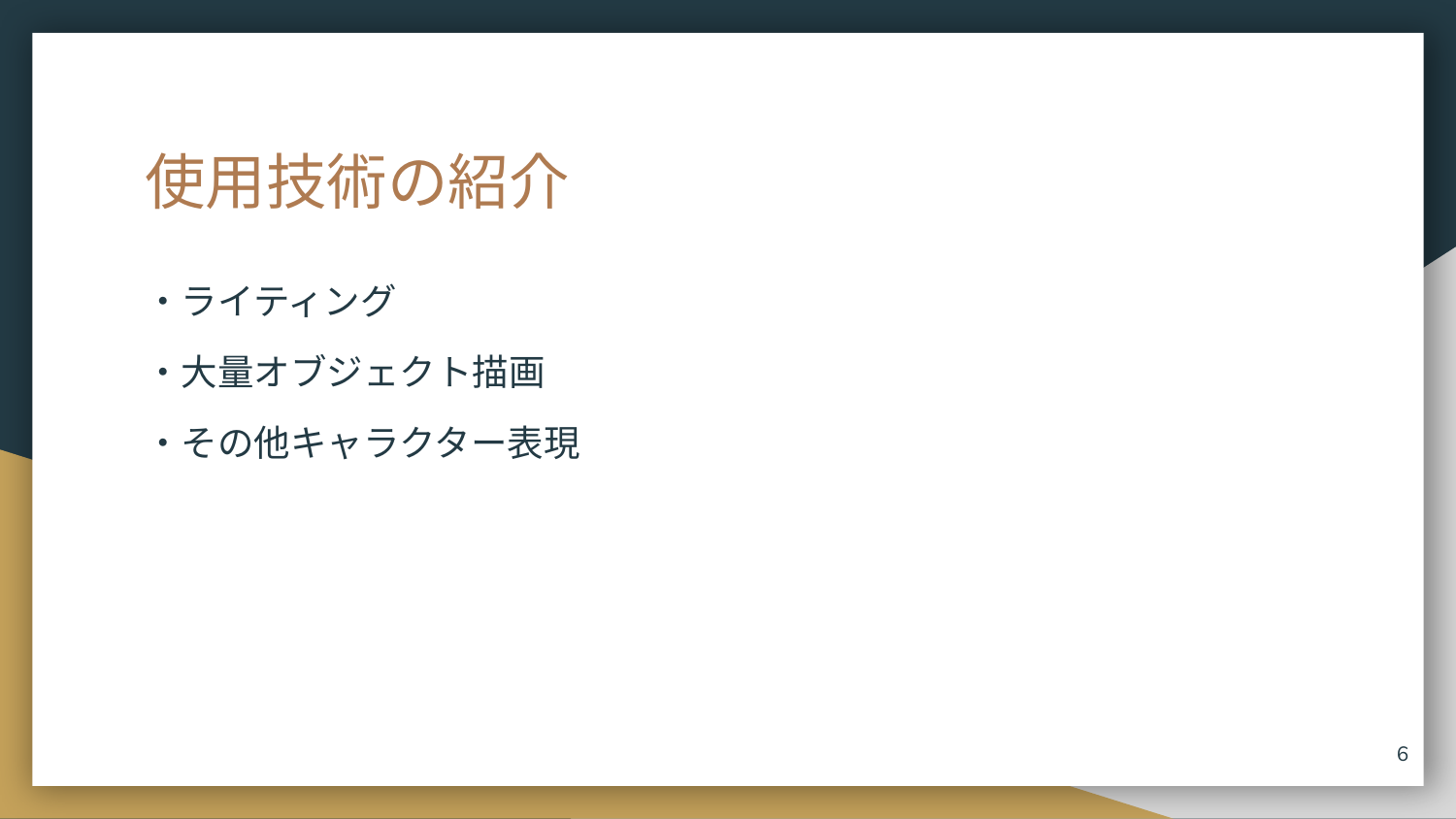

# 使用技術の紹介
・ライティング
・大量オブジェクト描画
・その他キャラクター表現
6